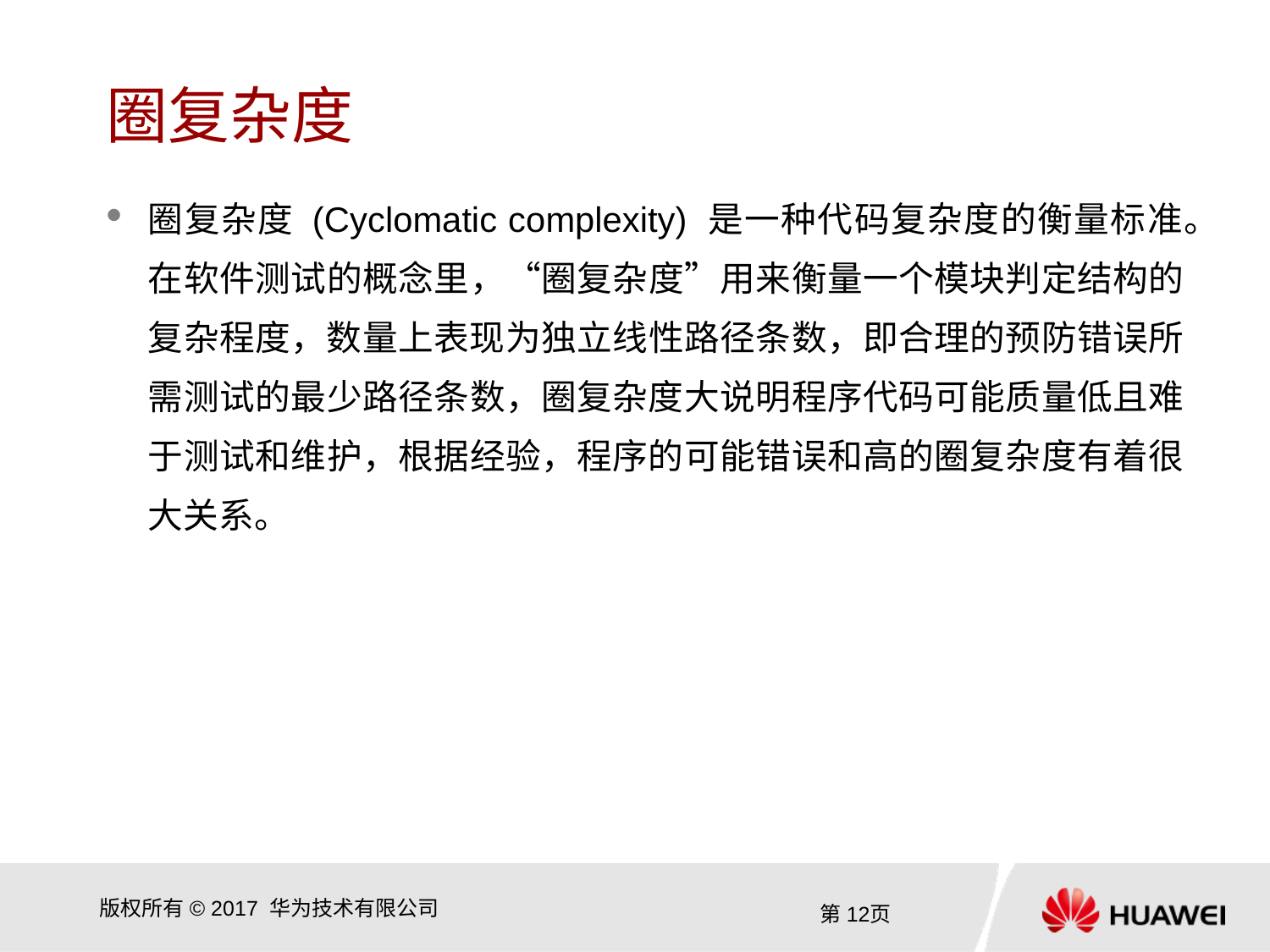

# 圈复杂度
圈复杂度 (Cyclomatic complexity) 是一种代码复杂度的衡量标准。在软件测试的概念里，“圈复杂度”用来衡量一个模块判定结构的复杂程度，数量上表现为独立线性路径条数，即合理的预防错误所需测试的最少路径条数，圈复杂度大说明程序代码可能质量低且难于测试和维护，根据经验，程序的可能错误和高的圈复杂度有着很大关系。